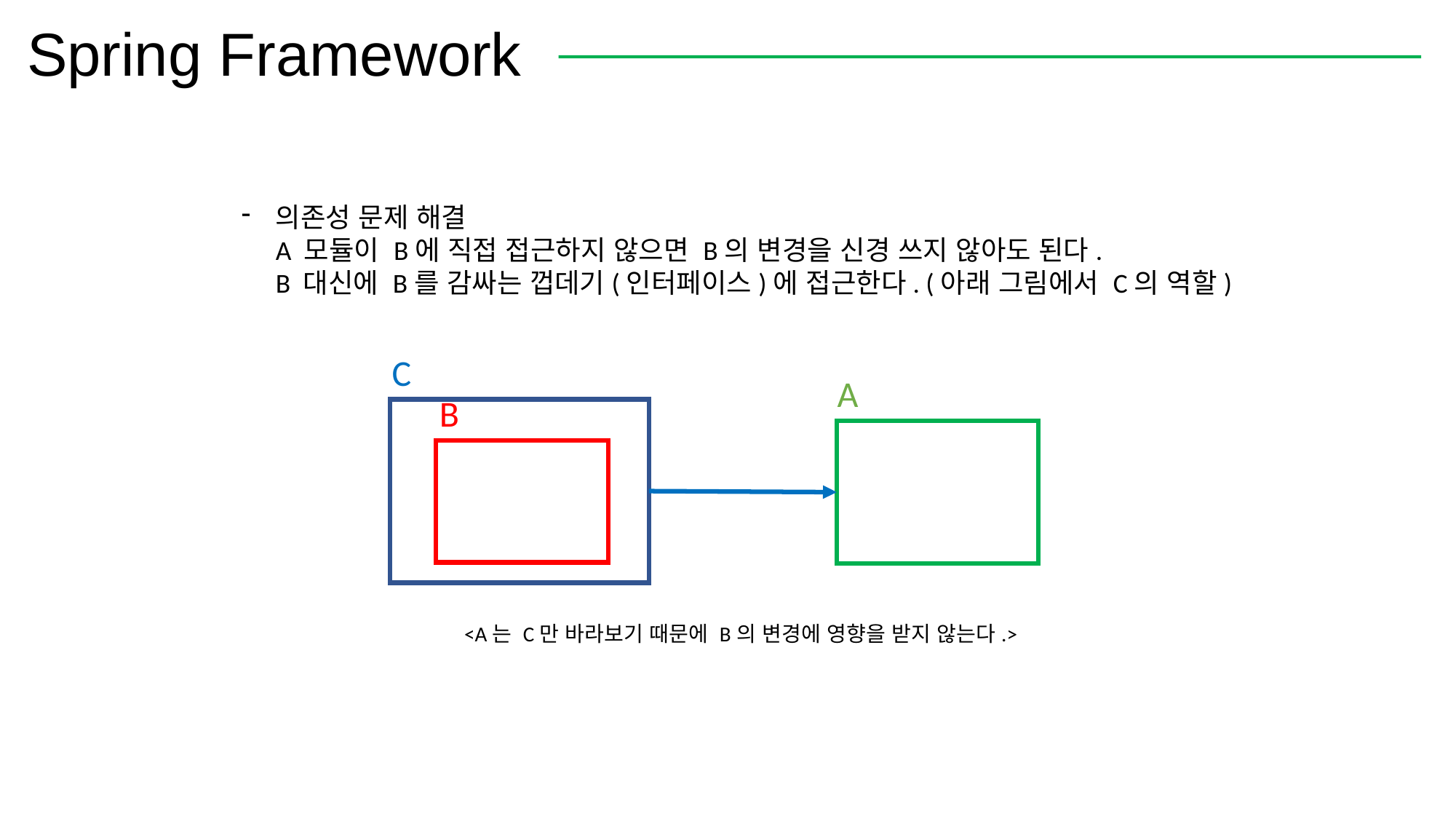

Spring Framework
의존성 문제 해결
A 모듈이 B에 직접 접근하지 않으면 B의 변경을 신경 쓰지 않아도 된다.
B 대신에 B를 감싸는 껍데기(인터페이스)에 접근한다. (아래 그림에서 C의 역할)
C

A

B

<A는 C만 바라보기 때문에 B의 변경에 영향을 받지 않는다.>